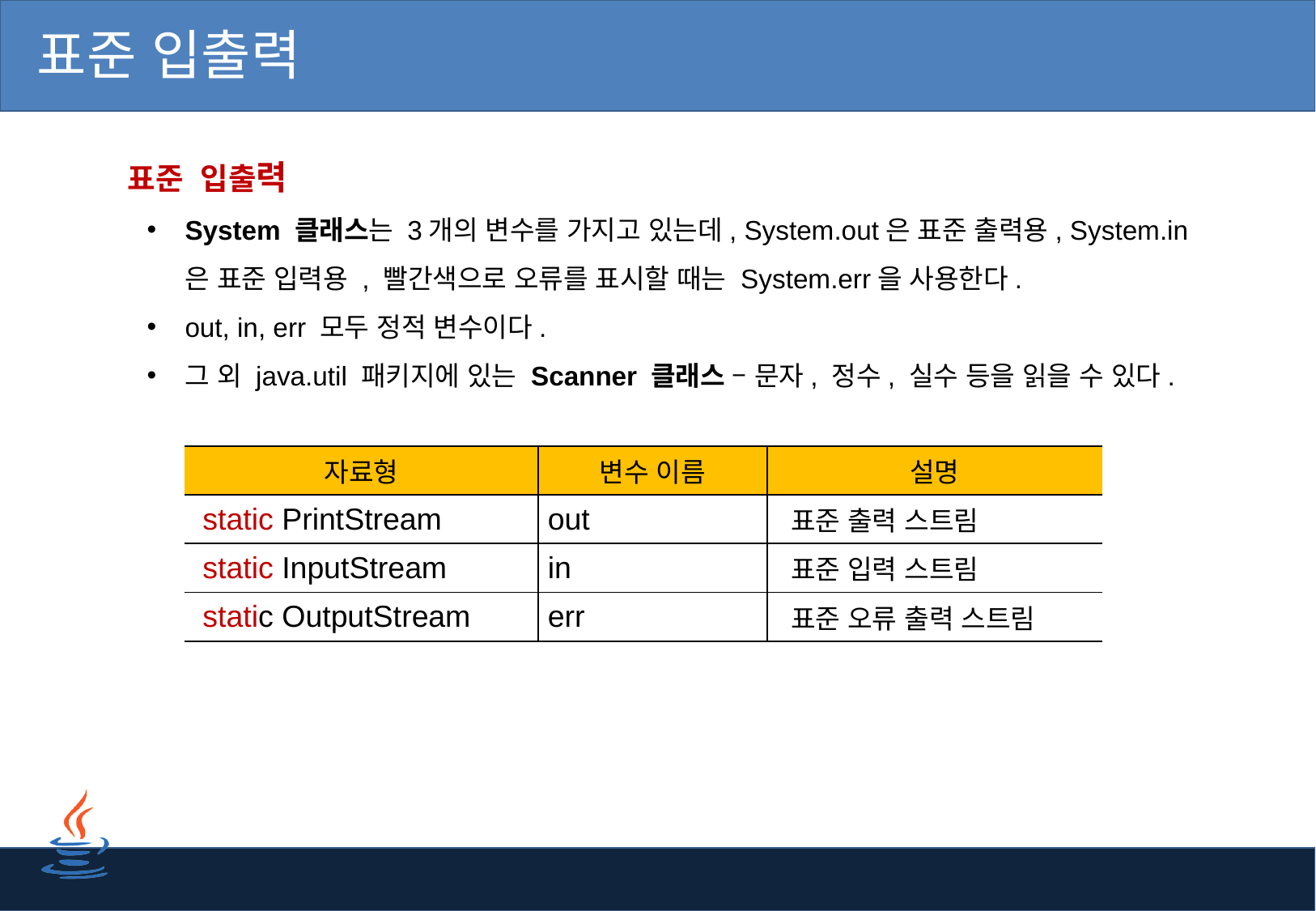

표준 입출력
    표준  입출력
System 클래스는 3개의 변수를 가지고 있는데, System.out은 표준 출력용, System.in은 표준 입력용 , 빨간색으로 오류를 표시할 때는 System.err을 사용한다.
out, in, err 모두 정적 변수이다.
그 외 java.util 패키지에 있는 Scanner 클래스 – 문자, 정수, 실수 등을 읽을 수 있다.
| 자료형 | 변수 이름 | 설명 |
| --- | --- | --- |
| static PrintStream | out | 표준 출력 스트림 |
| static InputStream | in | 표준 입력 스트림 |
| static OutputStream | err | 표준 오류 출력 스트림 |